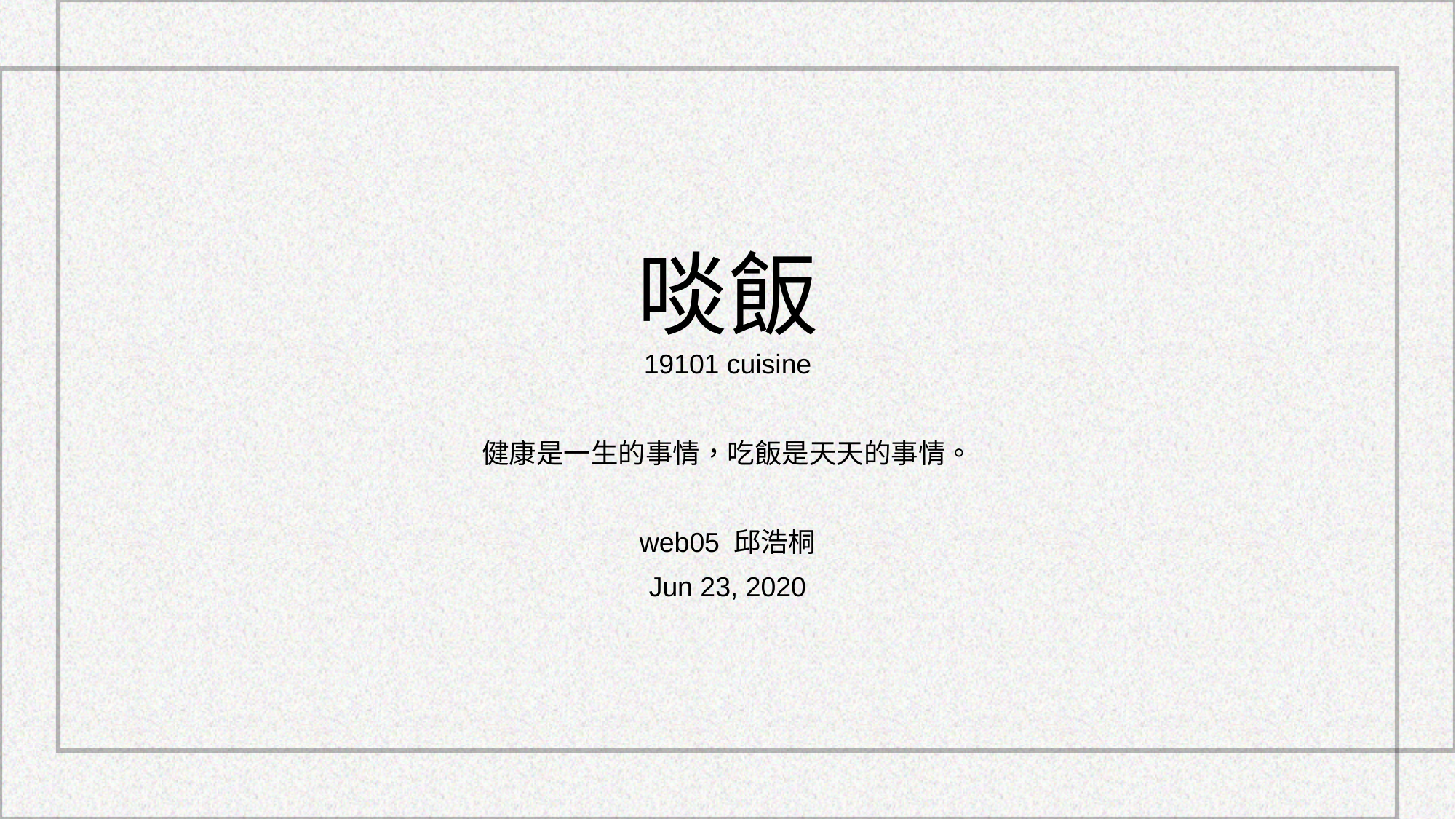

# 啖飯
19101 cuisine

健康是一生的事情，吃飯是天天的事情。

web05 邱浩桐
Jun 23, 2020